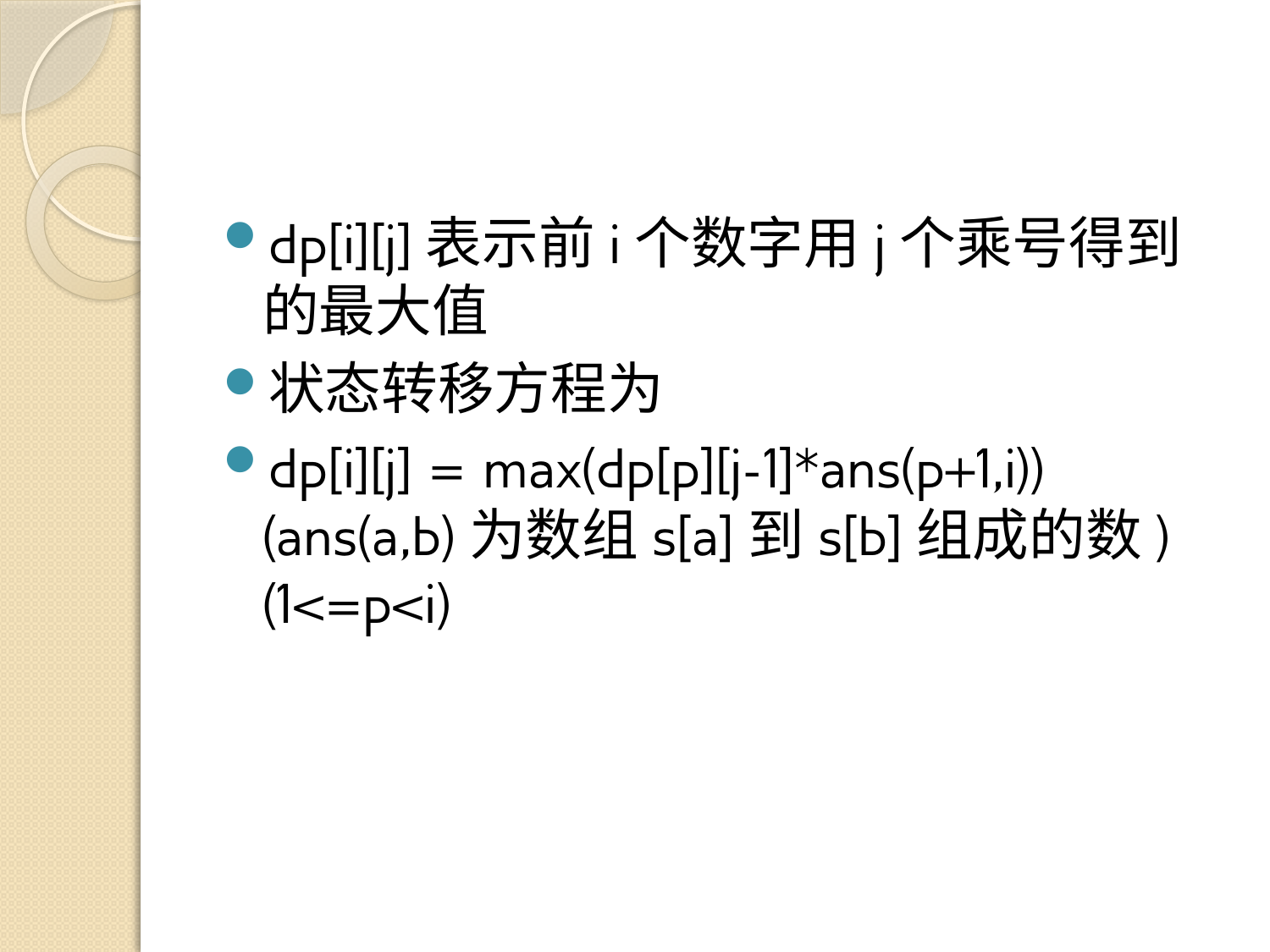

#
dp[i][j]表示前i个数字用j个乘号得到的最大值
状态转移方程为
dp[i][j] = max(dp[p][j-1]*ans(p+1,i)) (ans(a,b)为数组s[a]到s[b]组成的数)(1<=p<i)